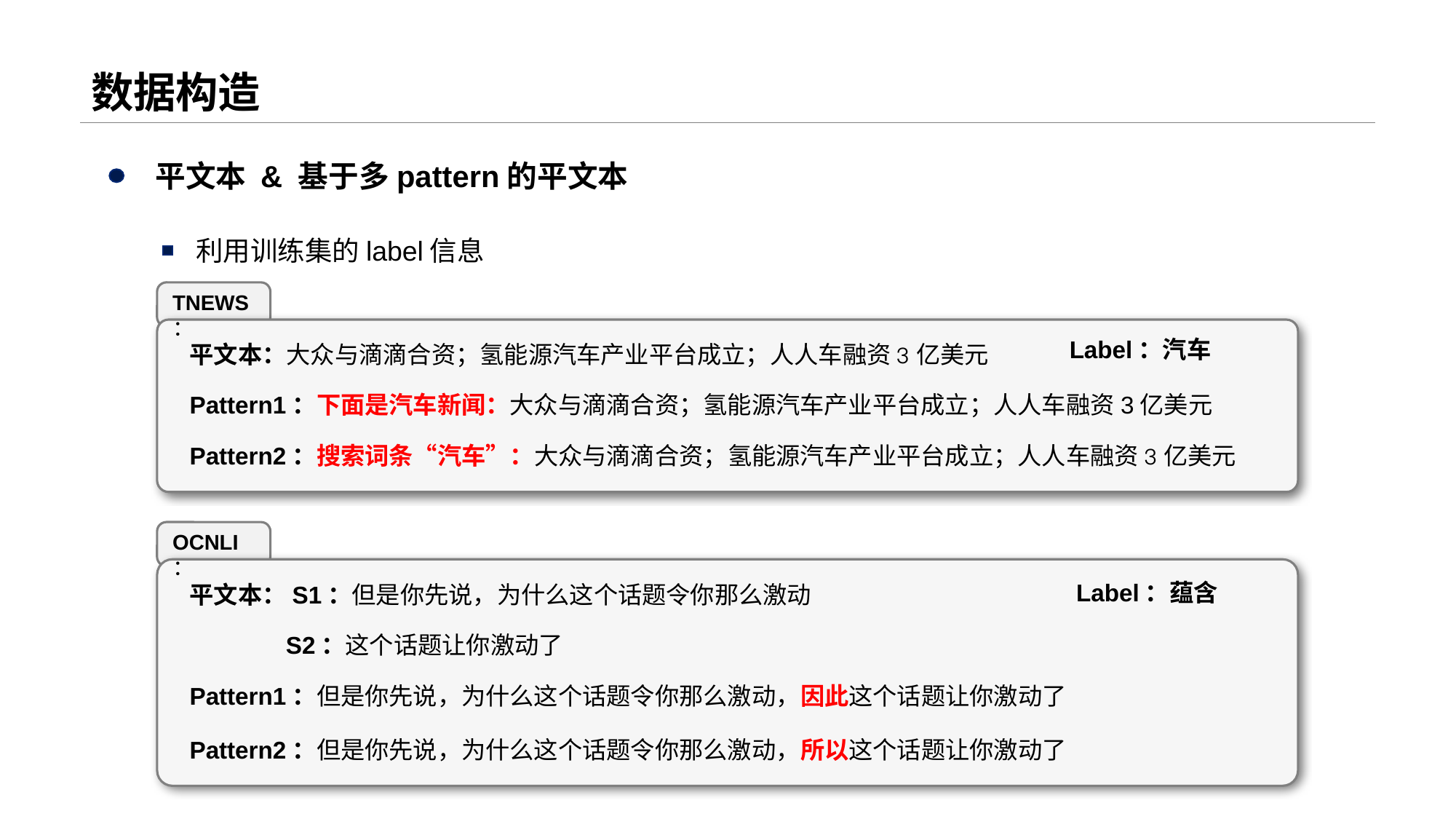

# 数据构造
平文本 & 基于多pattern的平文本

利用训练集的label信息

TNEWS：

Label：汽车
平文本：大众与滴滴合资；氢能源汽车产业平台成立；人人车融资3亿美元
Pattern1：下面是汽车新闻：大众与滴滴合资；氢能源汽车产业平台成立；人人车融资3亿美元
Pattern2：搜索词条“汽车”：大众与滴滴合资；氢能源汽车产业平台成立；人人车融资3亿美元

OCNLI：

Label：蕴含
平文本：S1：但是你先说，为什么这个话题令你那么激动
Pattern1：但是你先说，为什么这个话题令你那么激动，因此这个话题让你激动了
Pattern2：但是你先说，为什么这个话题令你那么激动，所以这个话题让你激动了
S2：这个话题让你激动了